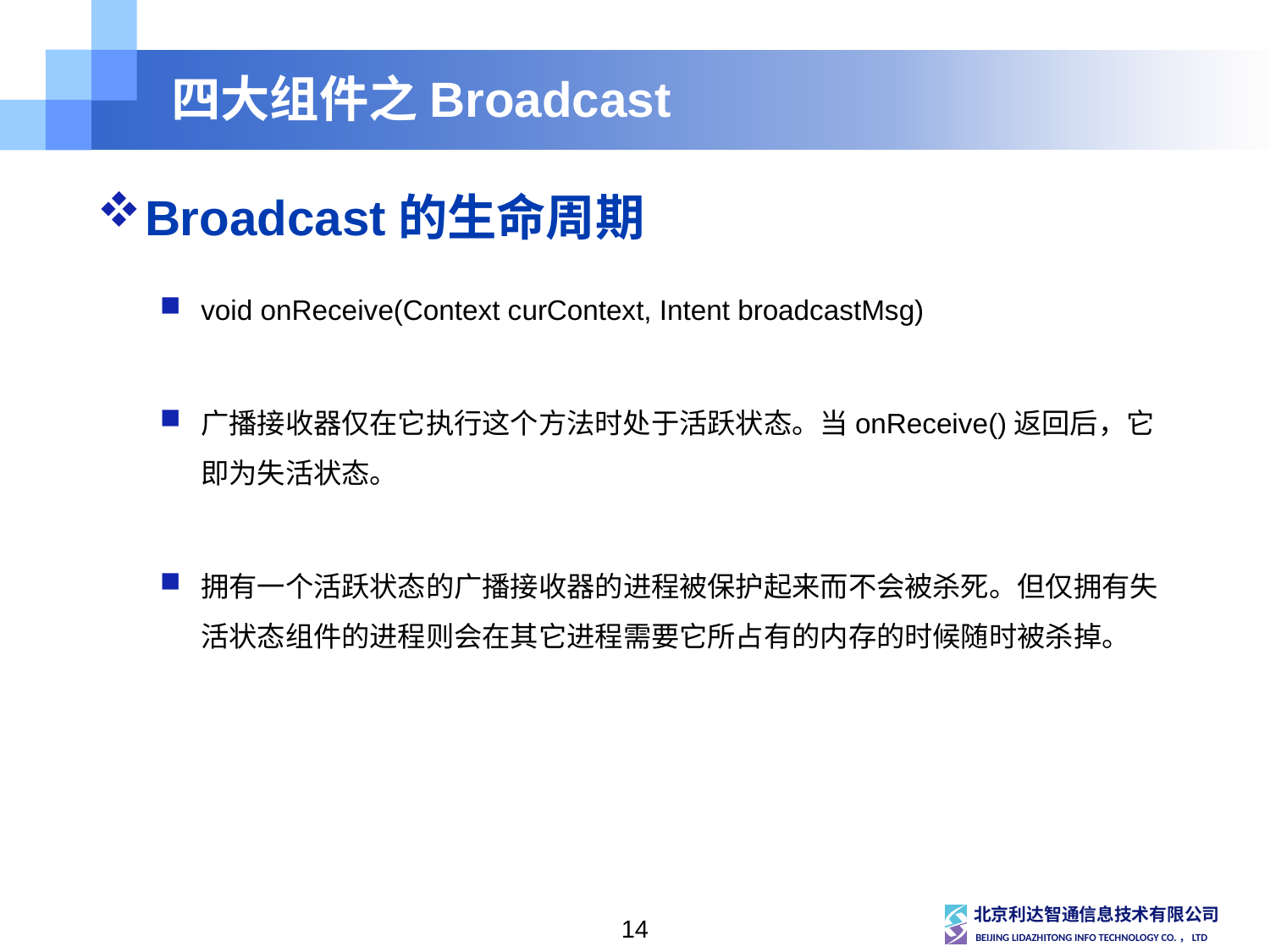

# 四大组件之Broadcast
Broadcast的生命周期

void onReceive(Context curContext, Intent broadcastMsg)

广播接收器仅在它执行这个方法时处于活跃状态。当onReceive()返回后，它即为失活状态。

拥有一个活跃状态的广播接收器的进程被保护起来而不会被杀死。但仅拥有失活状态组件的进程则会在其它进程需要它所占有的内存的时候随时被杀掉。

14